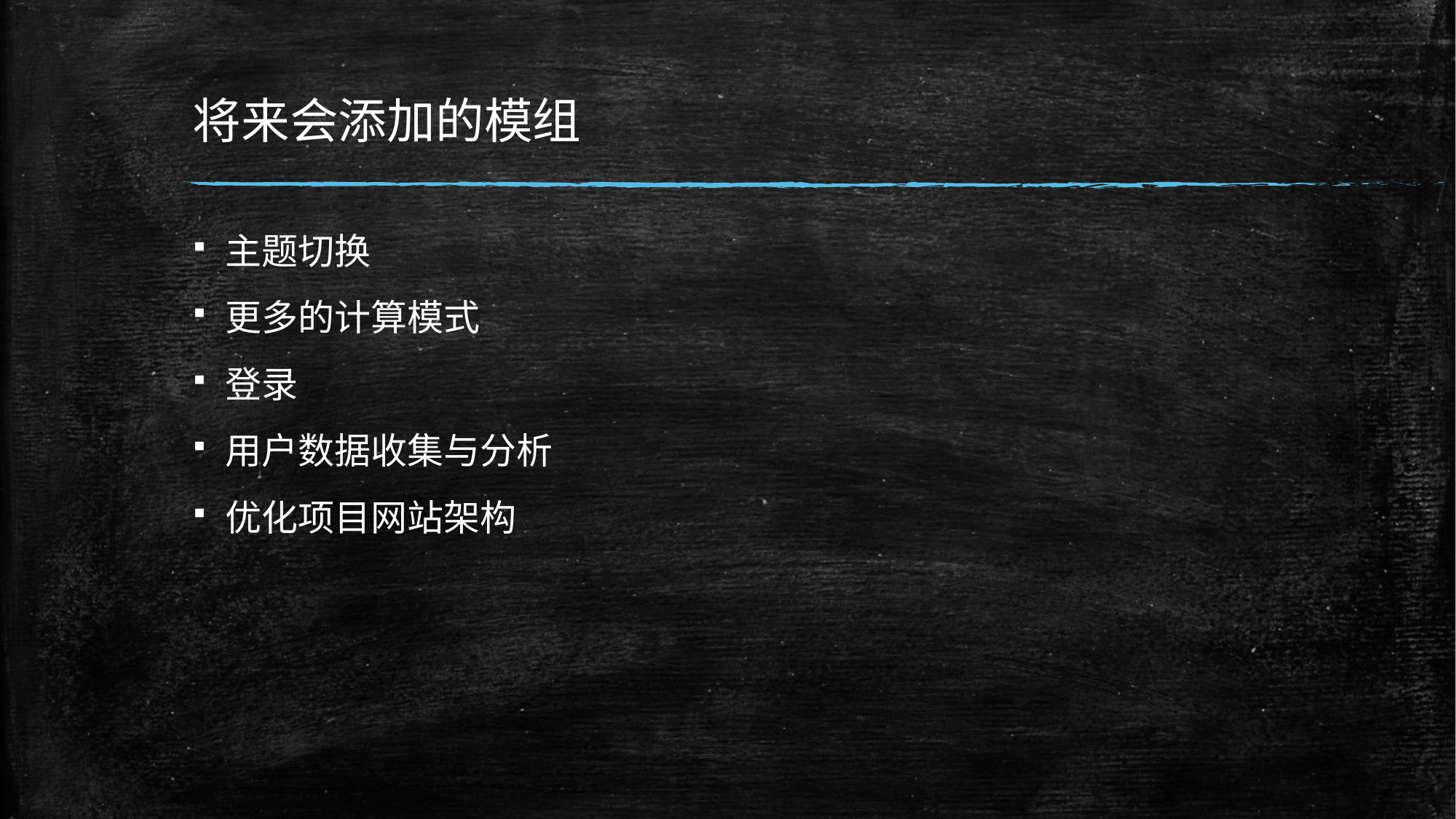

# 将来会添加的模组
主题切换
更多的计算模式
登录
用户数据收集与分析
优化项目网站架构